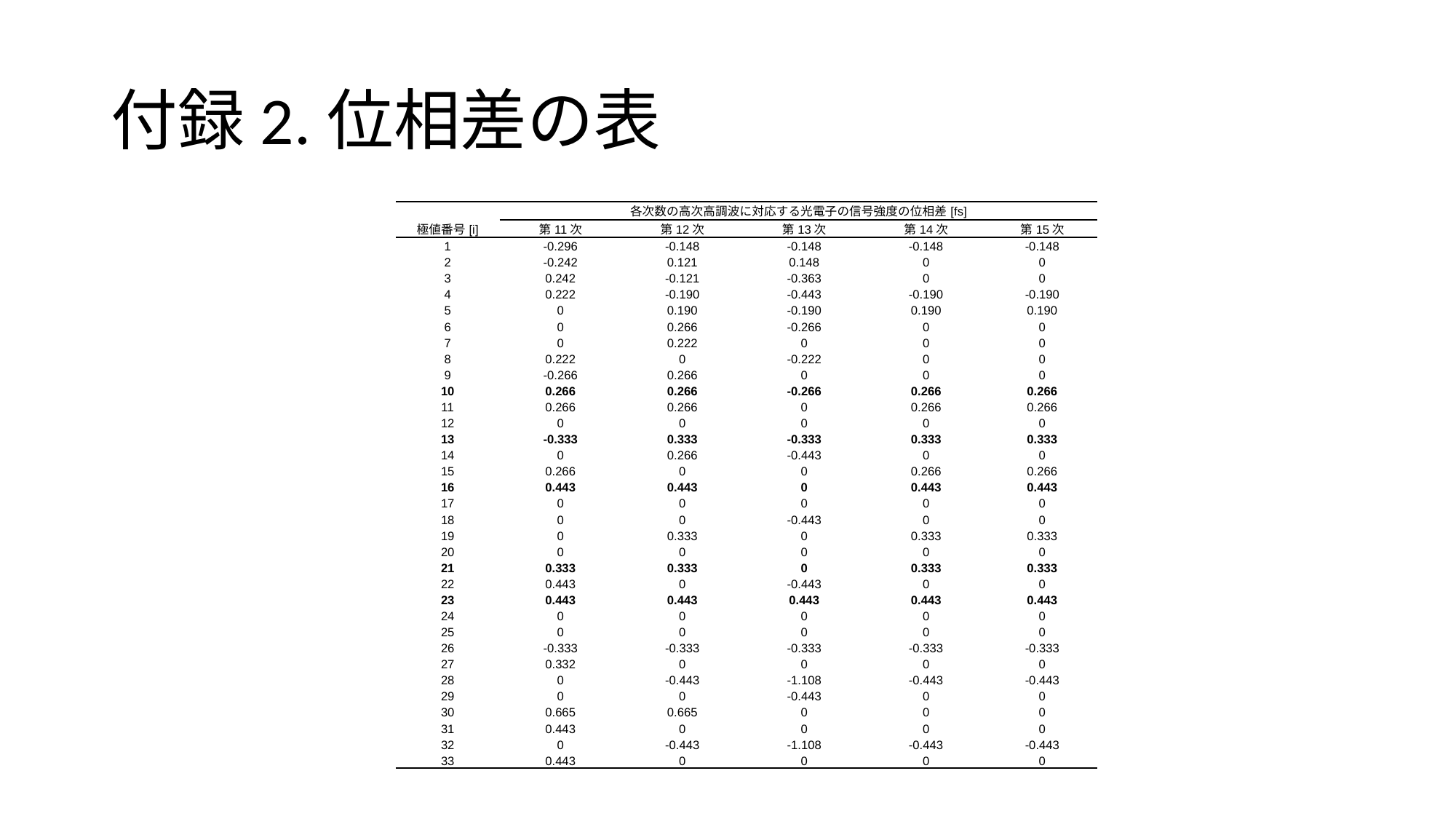

# 付録2.位相差の表
| 極値番号[i] | 各次数の高次高調波に対応する光電子の信号強度の位相差[fs] |  |  |  |  |
| --- | --- | --- | --- | --- | --- |
|  | 第11次 | 第12次 | 第13次 | 第14次 | 第15次 |
| 1 | -0.296 | -0.148 | -0.148 | -0.148 | -0.148 |
| 2 | -0.242 | 0.121 | 0.148 | 0 | 0 |
| 3 | 0.242 | -0.121 | -0.363 | 0 | 0 |
| 4 | 0.222 | -0.190 | -0.443 | -0.190 | -0.190 |
| 5 | 0 | 0.190 | -0.190 | 0.190 | 0.190 |
| 6 | 0 | 0.266 | -0.266 | 0 | 0 |
| 7 | 0 | 0.222 | 0 | 0 | 0 |
| 8 | 0.222 | 0 | -0.222 | 0 | 0 |
| 9 | -0.266 | 0.266 | 0 | 0 | 0 |
| 10 | 0.266 | 0.266 | -0.266 | 0.266 | 0.266 |
| 11 | 0.266 | 0.266 | 0 | 0.266 | 0.266 |
| 12 | 0 | 0 | 0 | 0 | 0 |
| 13 | -0.333 | 0.333 | -0.333 | 0.333 | 0.333 |
| 14 | 0 | 0.266 | -0.443 | 0 | 0 |
| 15 | 0.266 | 0 | 0 | 0.266 | 0.266 |
| 16 | 0.443 | 0.443 | 0 | 0.443 | 0.443 |
| 17 | 0 | 0 | 0 | 0 | 0 |
| 18 | 0 | 0 | -0.443 | 0 | 0 |
| 19 | 0 | 0.333 | 0 | 0.333 | 0.333 |
| 20 | 0 | 0 | 0 | 0 | 0 |
| 21 | 0.333 | 0.333 | 0 | 0.333 | 0.333 |
| 22 | 0.443 | 0 | -0.443 | 0 | 0 |
| 23 | 0.443 | 0.443 | 0.443 | 0.443 | 0.443 |
| 24 | 0 | 0 | 0 | 0 | 0 |
| 25 | 0 | 0 | 0 | 0 | 0 |
| 26 | -0.333 | -0.333 | -0.333 | -0.333 | -0.333 |
| 27 | 0.332 | 0 | 0 | 0 | 0 |
| 28 | 0 | -0.443 | -1.108 | -0.443 | -0.443 |
| 29 | 0 | 0 | -0.443 | 0 | 0 |
| 30 | 0.665 | 0.665 | 0 | 0 | 0 |
| 31 | 0.443 | 0 | 0 | 0 | 0 |
| 32 | 0 | -0.443 | -1.108 | -0.443 | -0.443 |
| 33 | 0.443 | 0 | 0 | 0 | 0 |